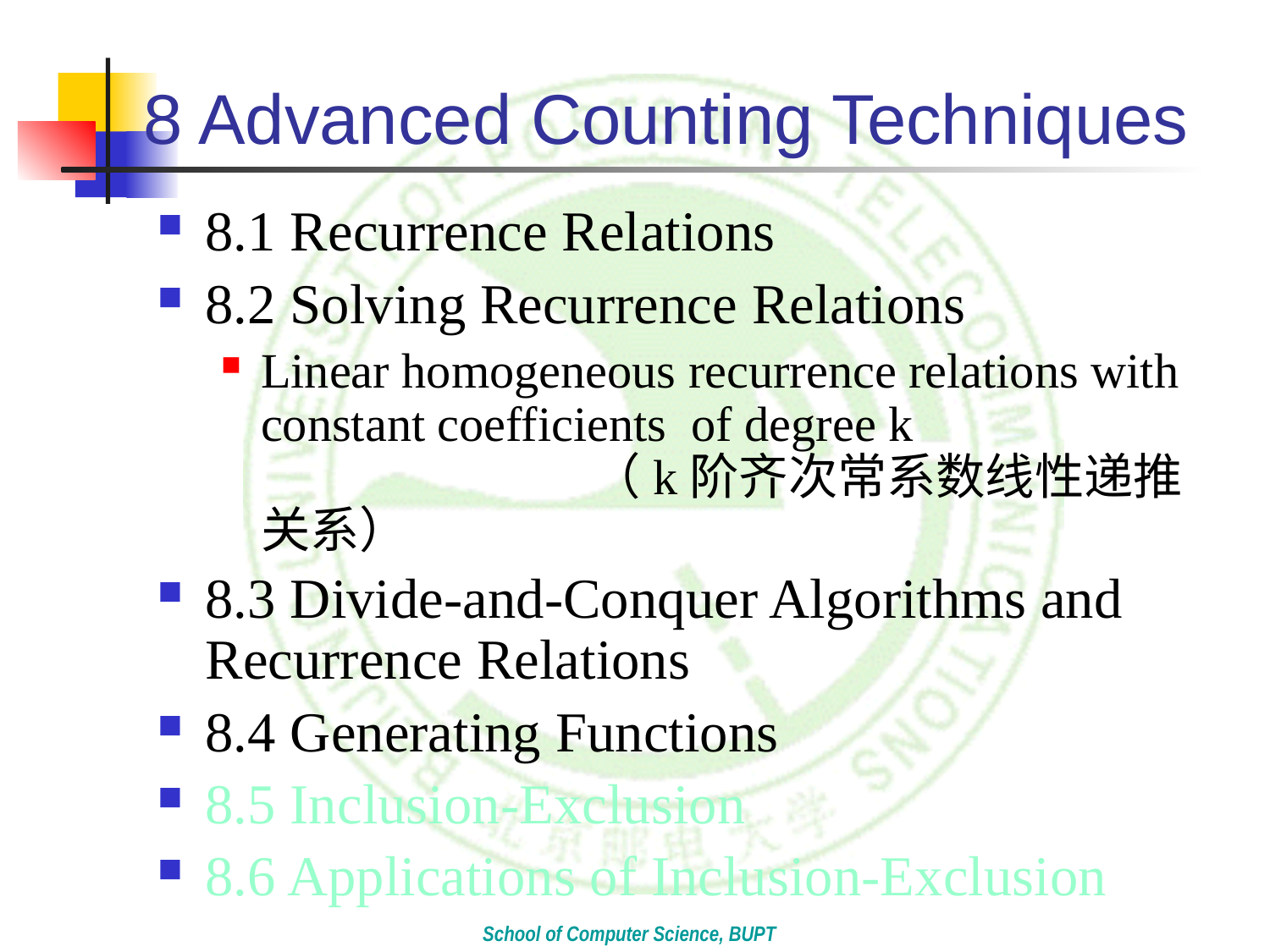

# 8 Advanced Counting Techniques
8.1 Recurrence Relations
8.2 Solving Recurrence Relations
Linear homogeneous recurrence relations with constant coefficients  of degree k                                                   （k阶齐次常系数线性递推关系）
8.3 Divide-and-Conquer Algorithms and Recurrence Relations
8.4 Generating Functions
8.5 Inclusion-Exclusion
8.6 Applications of Inclusion-Exclusion

School of Computer Science, BUPT